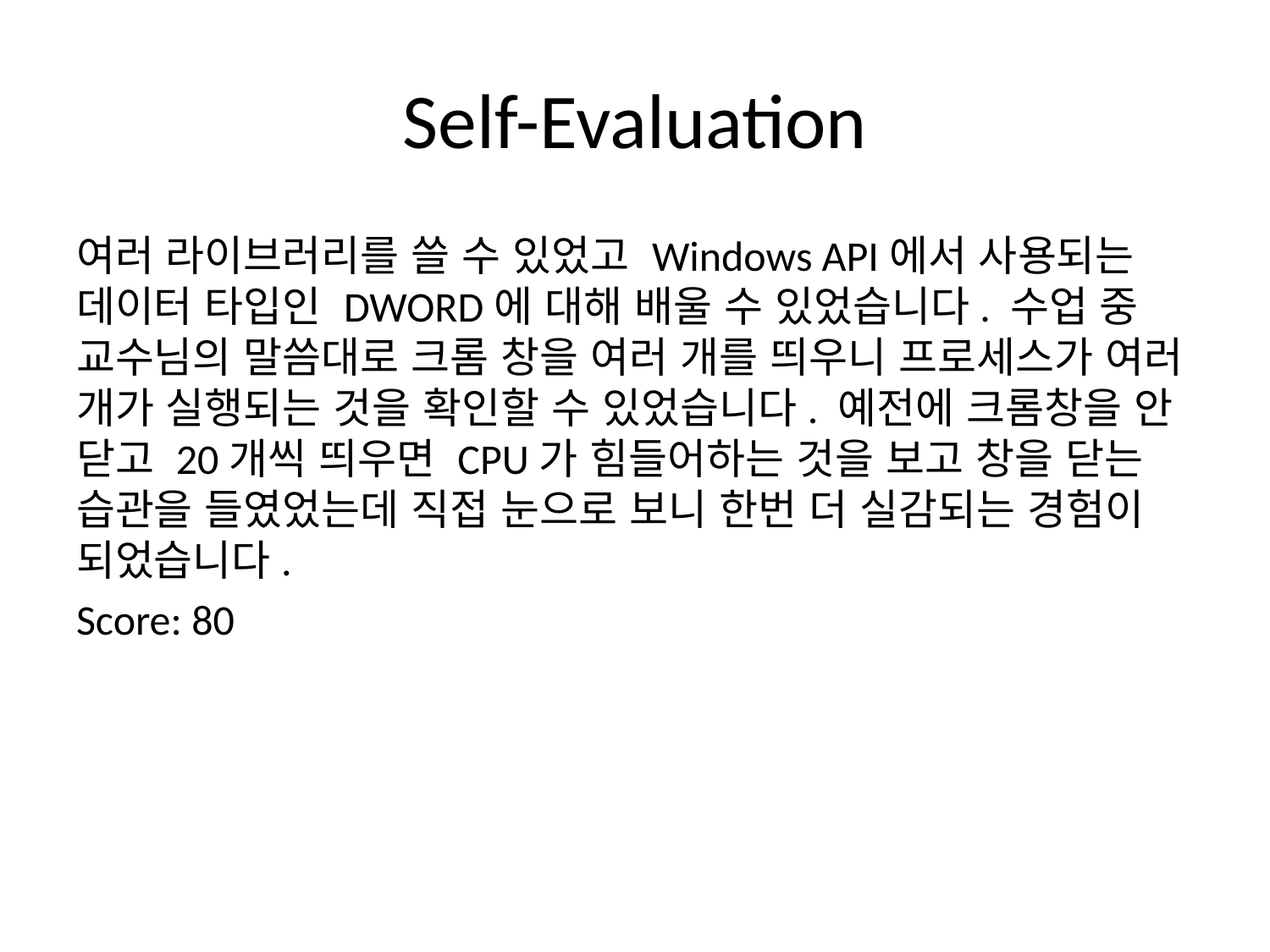

# Self-Evaluation
여러 라이브러리를 쓸 수 있었고 Windows API에서 사용되는 데이터 타입인 DWORD에 대해 배울 수 있었습니다. 수업 중 교수님의 말씀대로 크롬 창을 여러 개를 띄우니 프로세스가 여러 개가 실행되는 것을 확인할 수 있었습니다. 예전에 크롬창을 안 닫고 20개씩 띄우면 CPU가 힘들어하는 것을 보고 창을 닫는 습관을 들였었는데 직접 눈으로 보니 한번 더 실감되는 경험이 되었습니다.
Score: 80